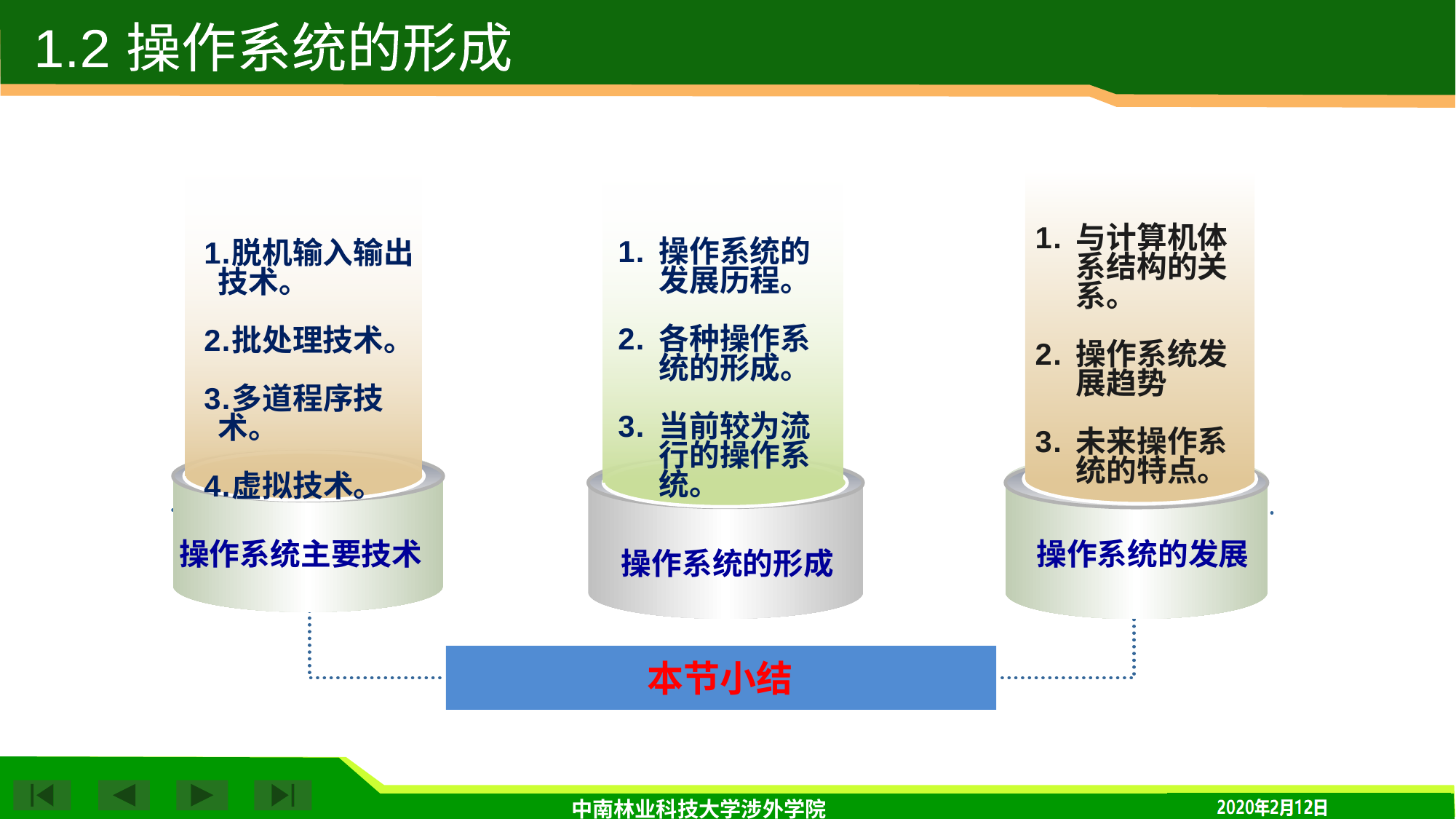

1.2 操作系统的形成

与计算机体系结构的关系。

操作系统发展趋势

未来操作系统的特点。

操作系统的发展历程。

各种操作系统的形成。

当前较为流行的操作系统。

脱机输入输出技术。

批处理技术。

多道程序技术。

虚拟技术。

操作系统主要技术
操作系统的发展
操作系统的形成

本节小结